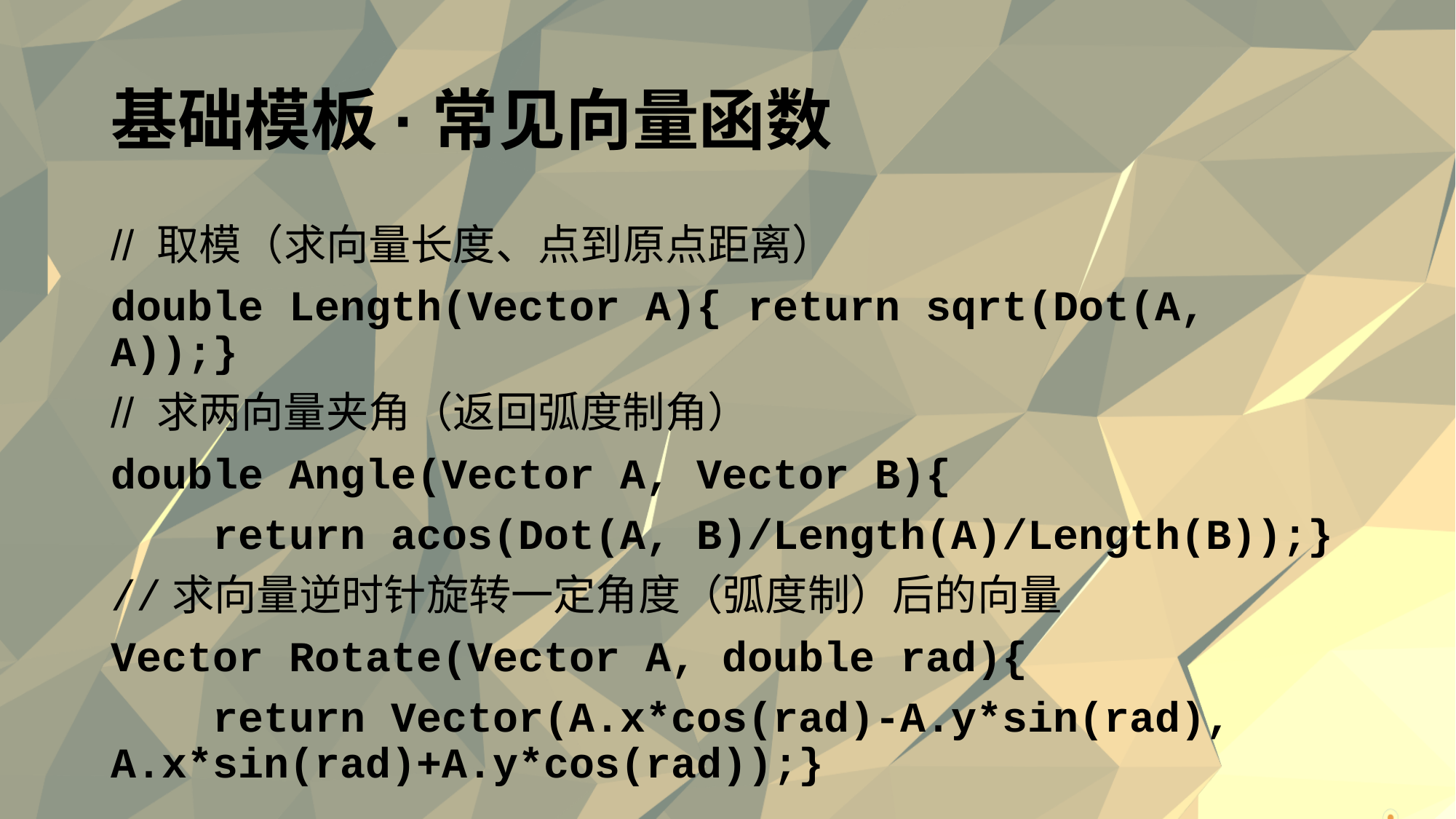

# 基础模板·常见向量函数
// 取模（求向量长度、点到原点距离）
double Length(Vector A){ return sqrt(Dot(A, A));}
// 求两向量夹角（返回弧度制角）
double Angle(Vector A, Vector B){
    return acos(Dot(A, B)/Length(A)/Length(B));}
//求向量逆时针旋转一定角度（弧度制）后的向量
Vector Rotate(Vector A, double rad){
    return Vector(A.x*cos(rad)-A.y*sin(rad), A.x*sin(rad)+A.y*cos(rad));}